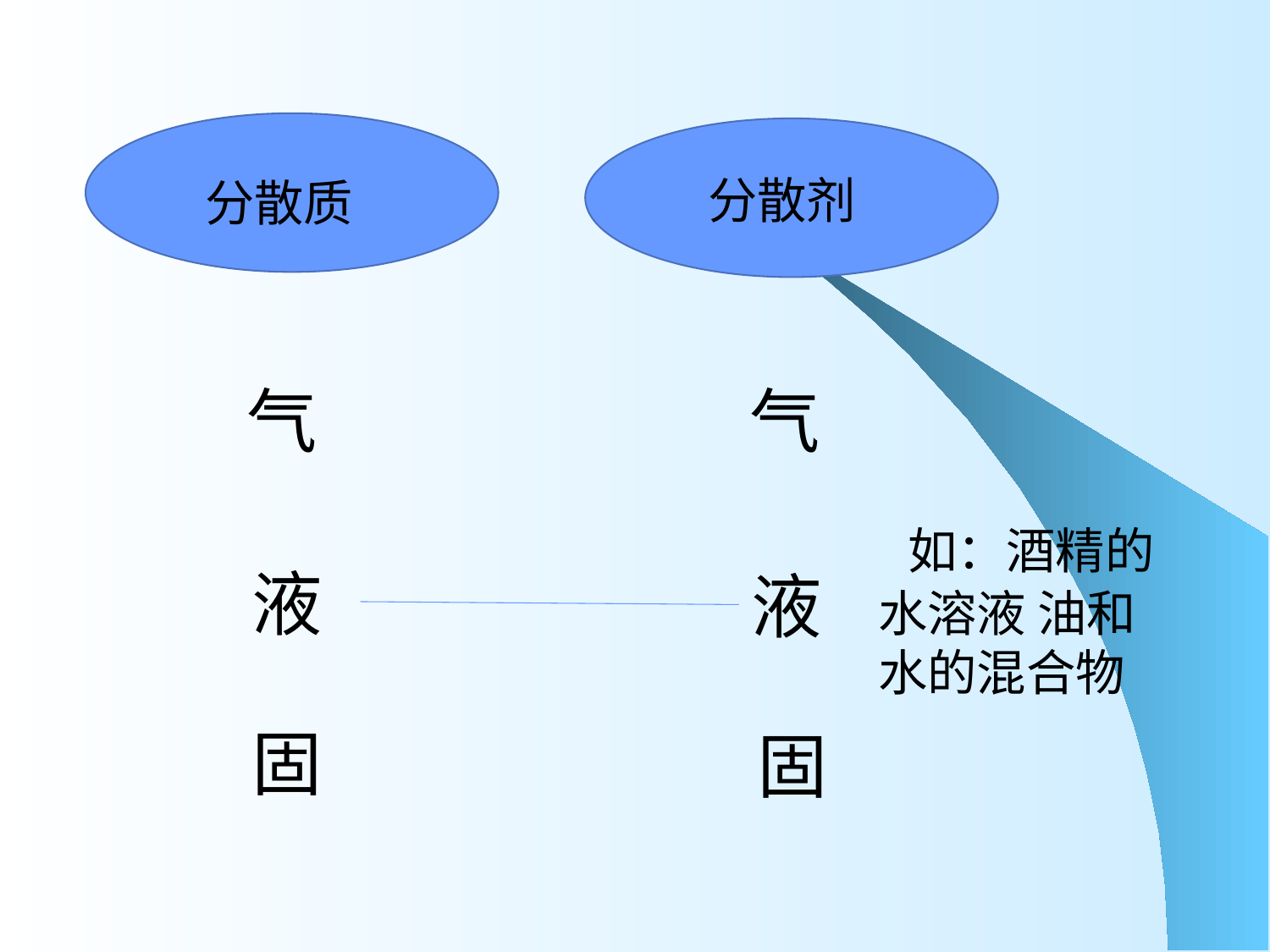

分散剂
分散质
气
气
 如：酒精的水溶液 油和水的混合物
液
液
固
固